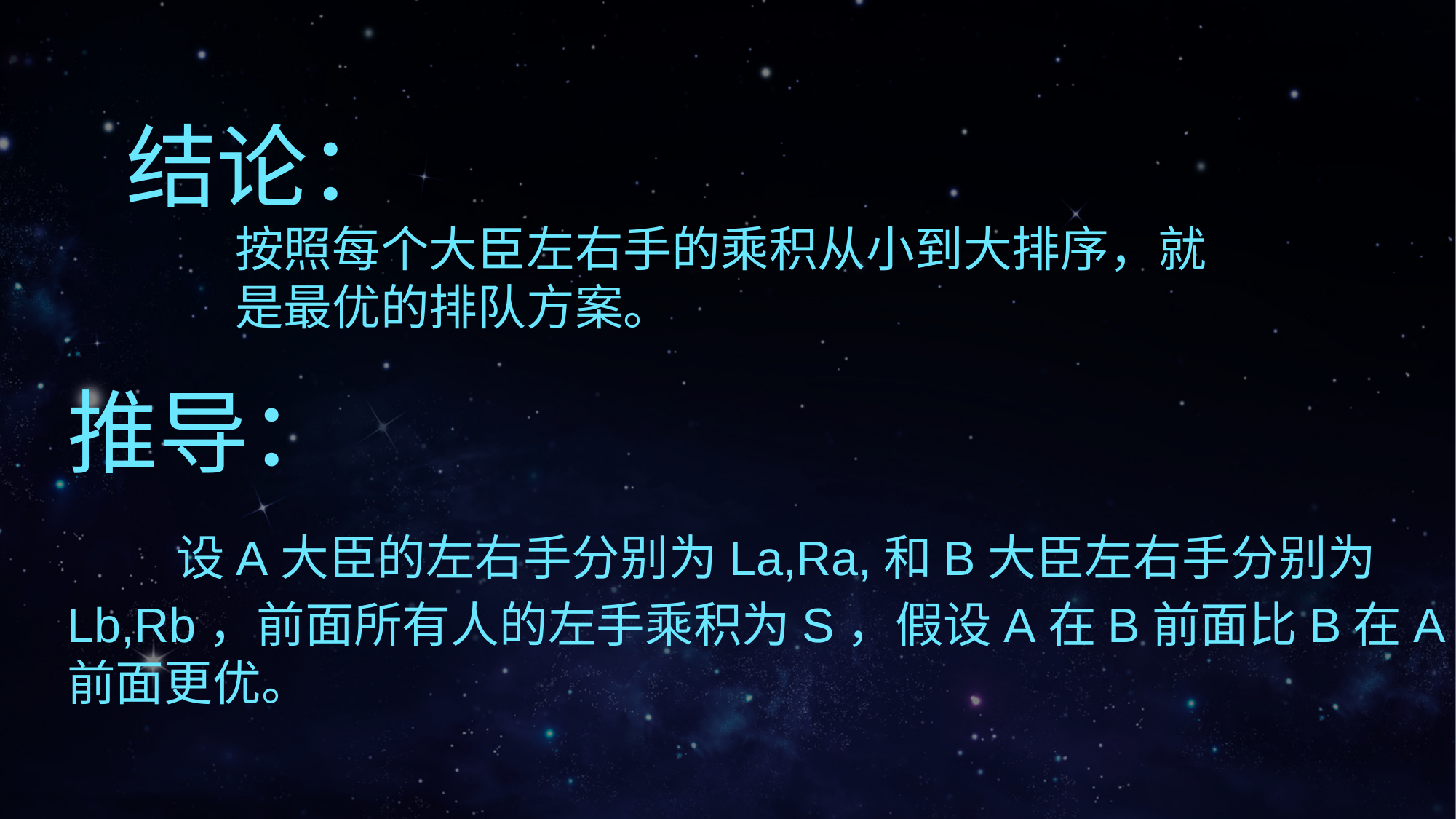

结论：
按照每个大臣左右手的乘积从小到大排序，就
是最优的排队方案。
推导：
	设A大臣的左右手分别为La,Ra,和B大臣左右手分别为
Lb,Rb，前面所有人的左手乘积为S，假设A在B前面比B在A
前面更优。